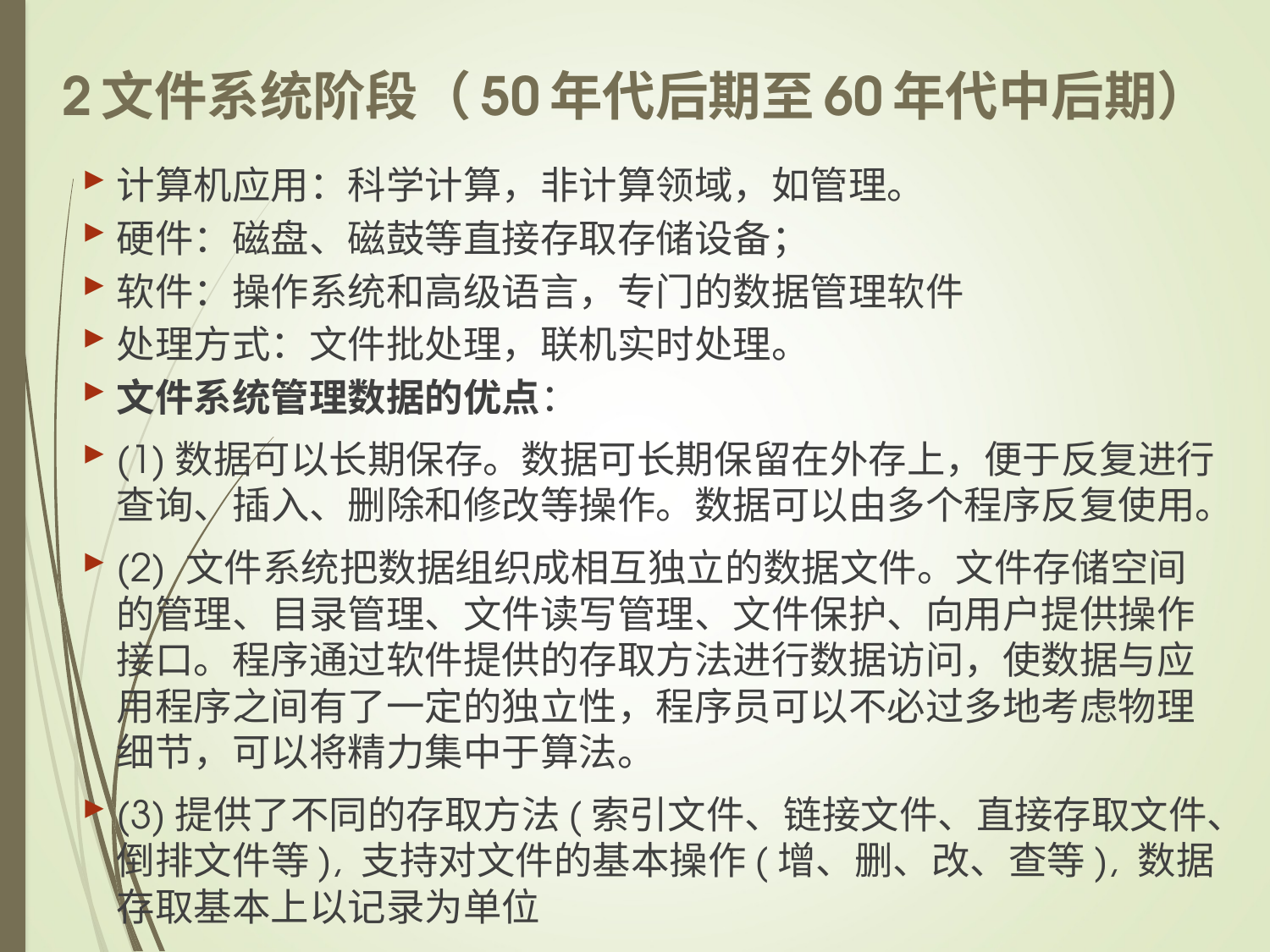

2文件系统阶段（50年代后期至60年代中后期）
计算机应用：科学计算，非计算领域，如管理。
硬件：磁盘、磁鼓等直接存取存储设备；
软件：操作系统和高级语言，专门的数据管理软件
处理方式：文件批处理，联机实时处理。
文件系统管理数据的优点：
(1)数据可以长期保存。数据可长期保留在外存上，便于反复进行查询、插入、删除和修改等操作。数据可以由多个程序反复使用。
(2) 文件系统把数据组织成相互独立的数据文件。文件存储空间的管理、目录管理、文件读写管理、文件保护、向用户提供操作接口。程序通过软件提供的存取方法进行数据访问，使数据与应用程序之间有了一定的独立性，程序员可以不必过多地考虑物理细节，可以将精力集中于算法。
(3)提供了不同的存取方法(索引文件、链接文件、直接存取文件、倒排文件等), 支持对文件的基本操作(增、删、改、查等), 数据存取基本上以记录为单位